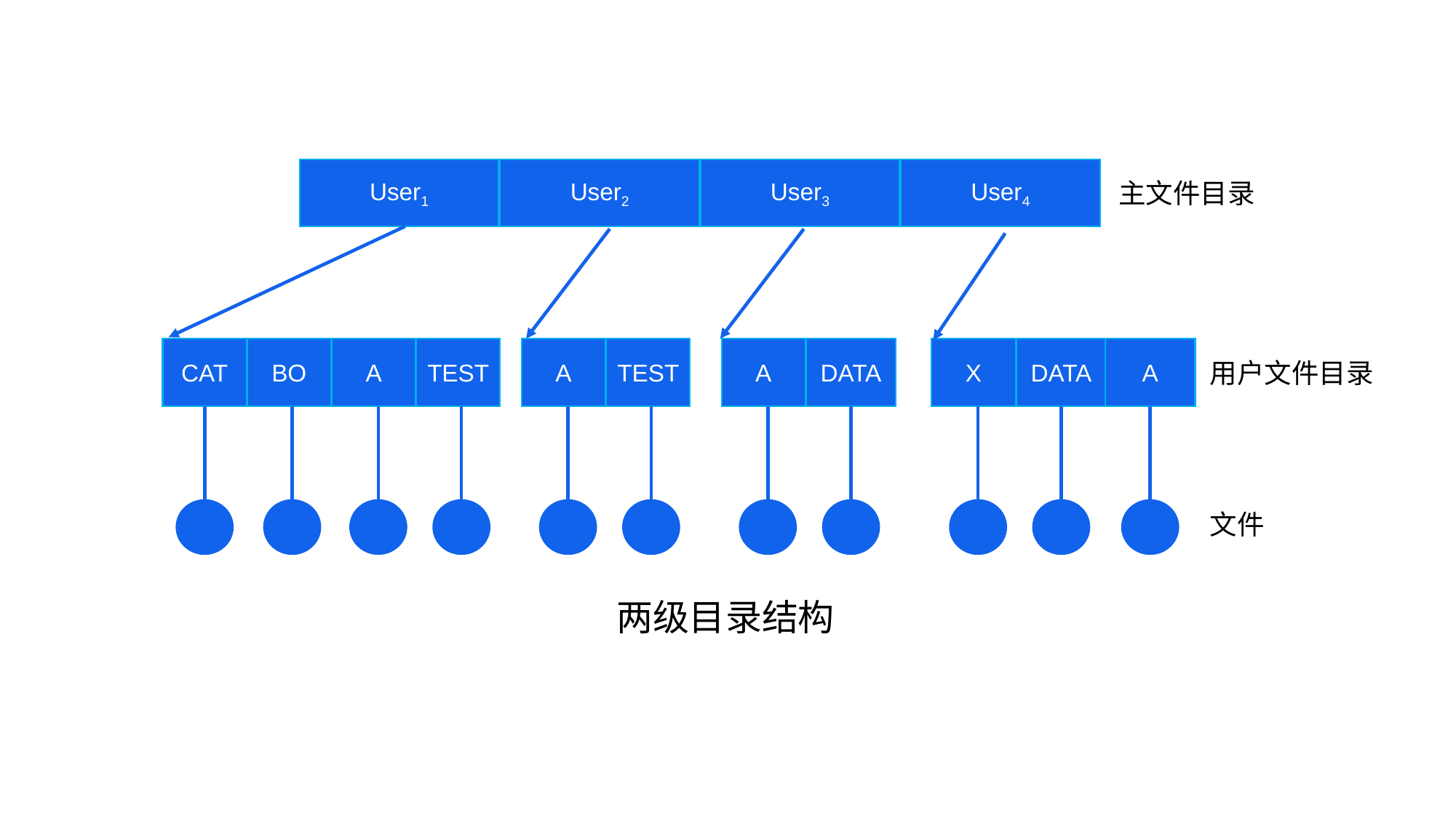

User1
User2
User3
User4
主文件目录
CAT
BO
A
TEST
A
TEST

A
DATA

X
DATA
A

用户文件目录

文件
两级目录结构